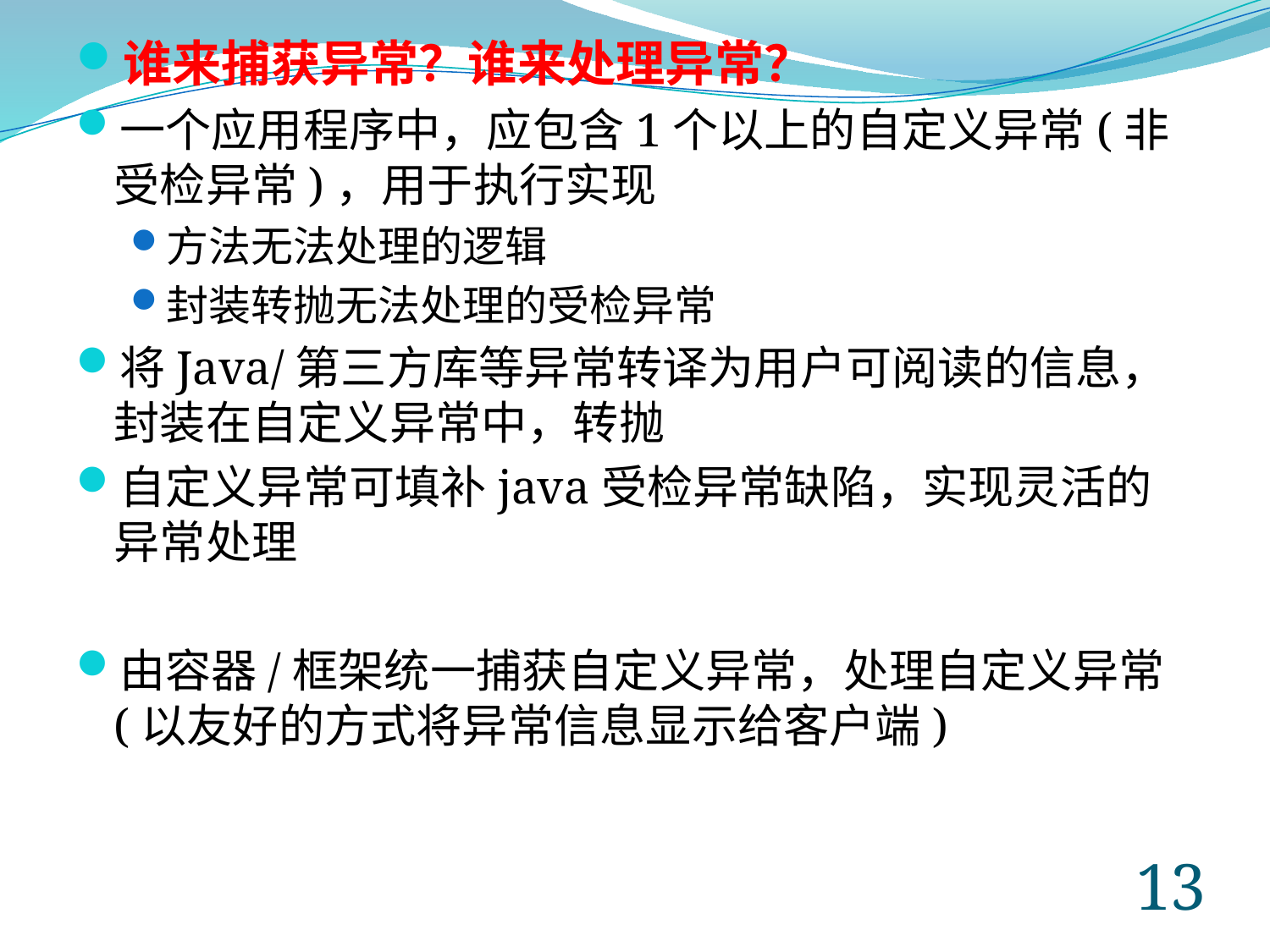

谁来捕获异常？谁来处理异常？
一个应用程序中，应包含1个以上的自定义异常(非受检异常)，用于执行实现
方法无法处理的逻辑
封装转抛无法处理的受检异常
将Java/第三方库等异常转译为用户可阅读的信息，封装在自定义异常中，转抛
自定义异常可填补java受检异常缺陷，实现灵活的异常处理

由容器/框架统一捕获自定义异常，处理自定义异常(以友好的方式将异常信息显示给客户端)
13